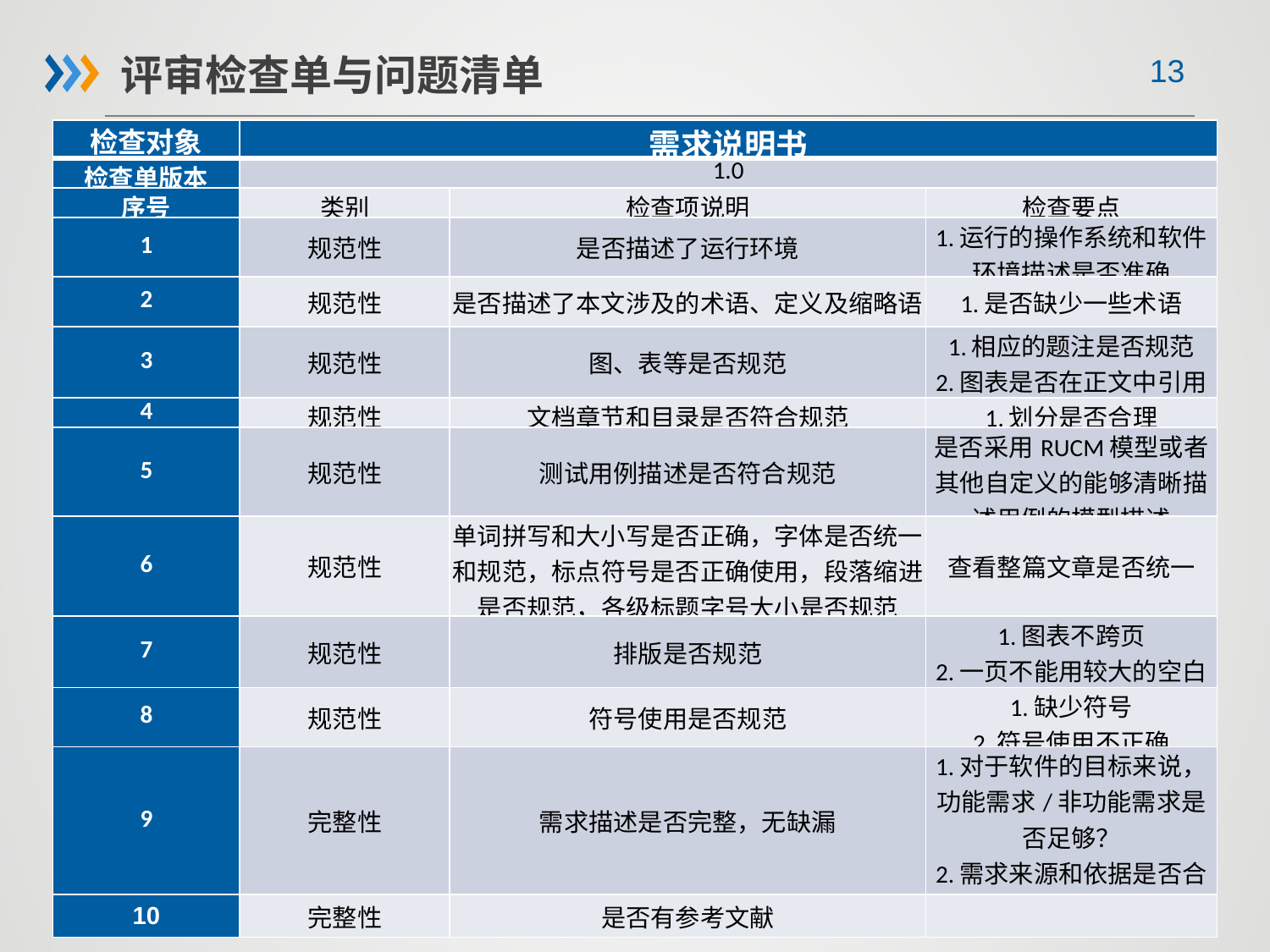

评审检查单与问题清单
| 检查对象 | 需求说明书 |  |  |
| --- | --- | --- | --- |
| 检查单版本 | 1.0 |  |  |
| 序号 | 类别 | 检查项说明 | 检查要点 |
| 1 | 规范性 | 是否描述了运行环境 | 1.运行的操作系统和软件环境描述是否准确 |
| 2 | 规范性 | 是否描述了本文涉及的术语、定义及缩略语 | 1.是否缺少一些术语 |
| 3 | 规范性 | 图、表等是否规范 | 1.相应的题注是否规范 2.图表是否在正文中引用 |
| 4 | 规范性 | 文档章节和目录是否符合规范 | 1.划分是否合理 |
| 5 | 规范性 | 测试用例描述是否符合规范 | 是否采用RUCM模型或者其他自定义的能够清晰描述用例的模型描述 |
| 6 | 规范性 | 单词拼写和大小写是否正确，字体是否统一和规范，标点符号是否正确使用，段落缩进是否规范，各级标题字号大小是否规范 | 查看整篇文章是否统一 |
| 7 | 规范性 | 排版是否规范 | 1.图表不跨页 2.一页不能用较大的空白 |
| 8 | 规范性 | 符号使用是否规范 | 1.缺少符号 2.符号使用不正确 |
| 9 | 完整性 | 需求描述是否完整，无缺漏 | 1.对于软件的目标来说，功能需求/非功能需求是否足够？ 2.需求来源和依据是否合理？ |
| 10 | 完整性 | 是否有参考文献 |  |